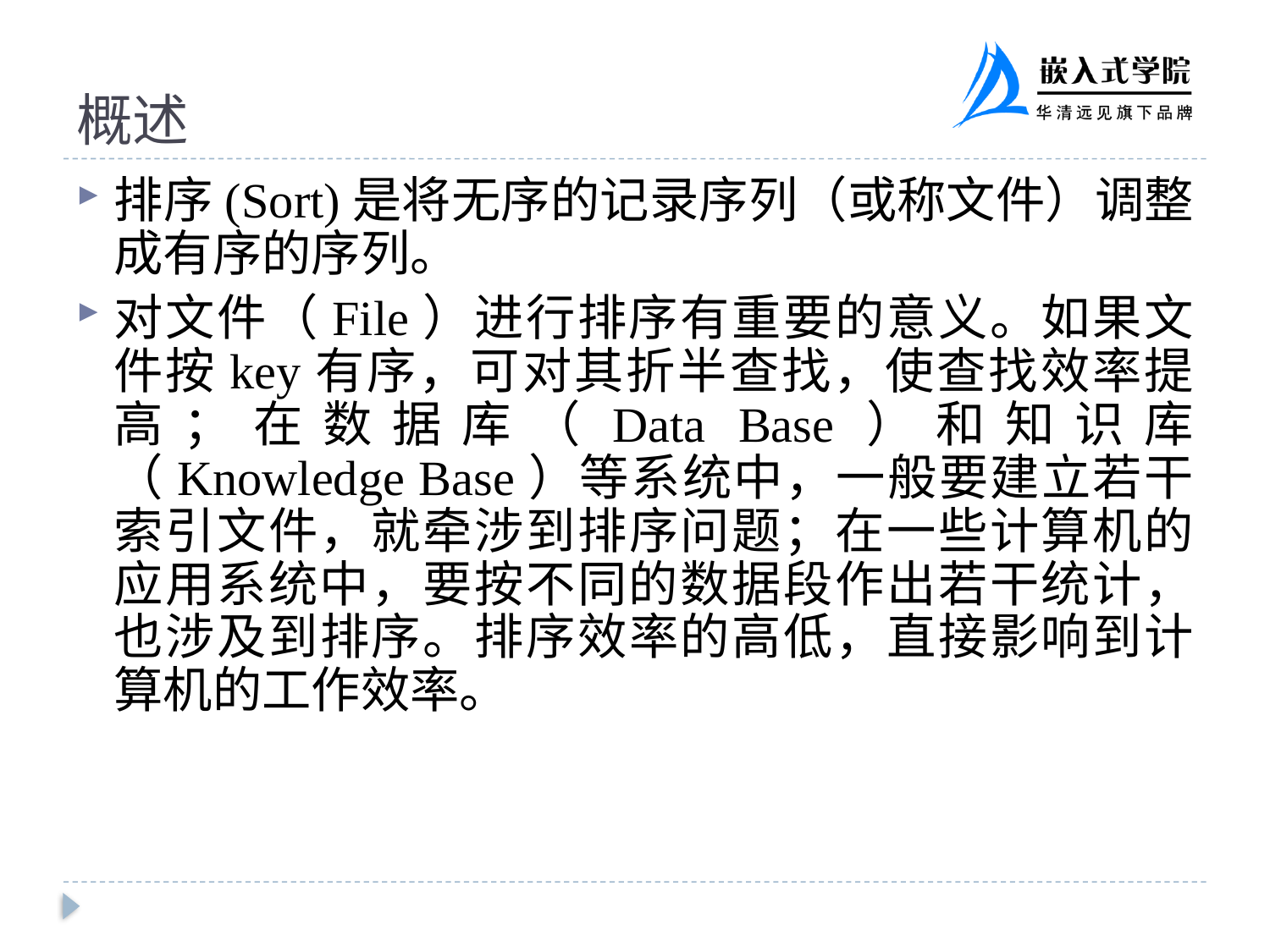

# 概述
排序(Sort)是将无序的记录序列（或称文件）调整成有序的序列。
对文件（File）进行排序有重要的意义。如果文件按key有序，可对其折半查找，使查找效率提高；在数据库（Data Base）和知识库（Knowledge Base）等系统中，一般要建立若干索引文件，就牵涉到排序问题；在一些计算机的应用系统中，要按不同的数据段作出若干统计，也涉及到排序。排序效率的高低，直接影响到计算机的工作效率。

181